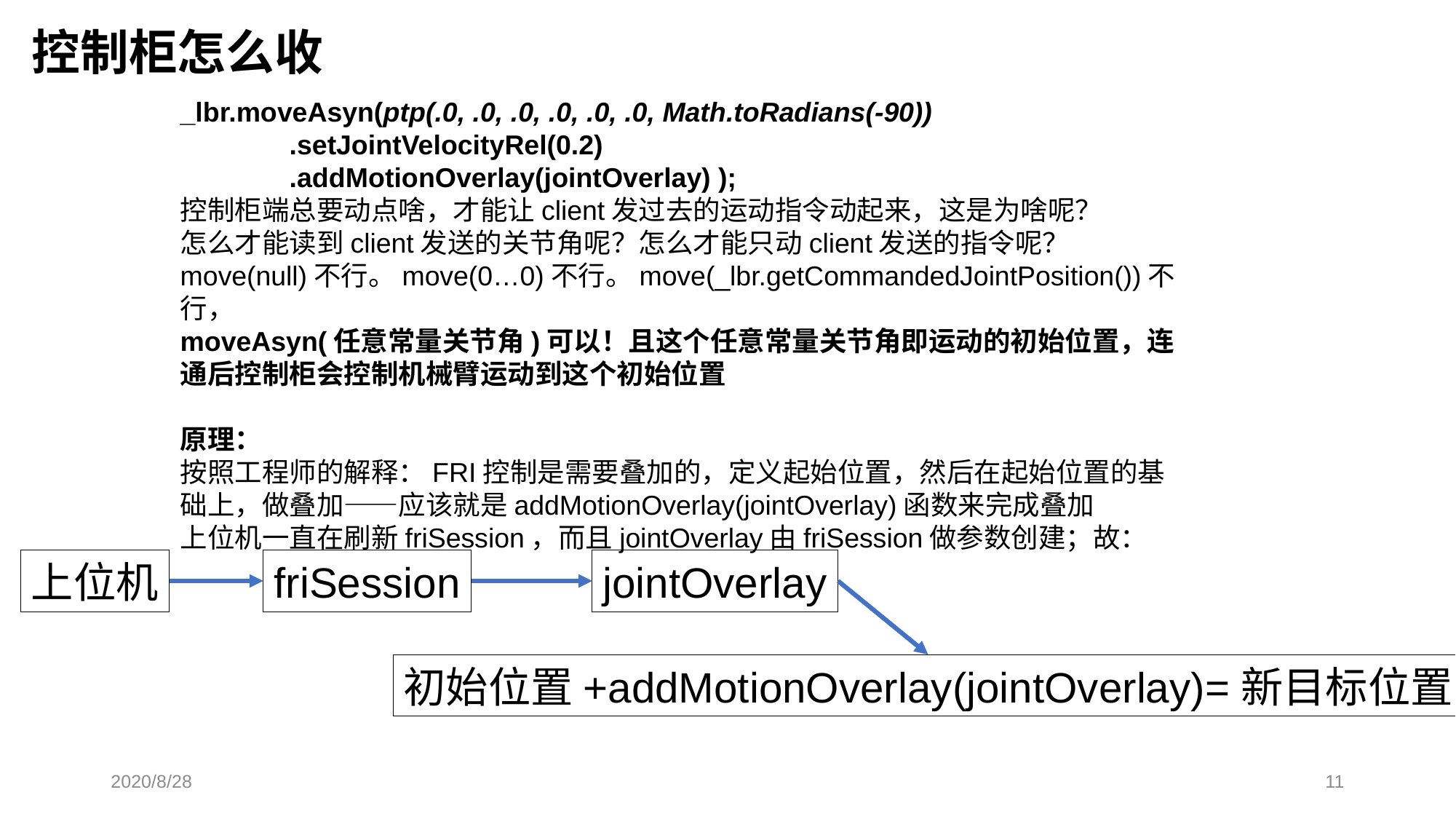

控制柜怎么收
_lbr.moveAsyn(ptp(.0, .0, .0, .0, .0, .0, Math.toRadians(-90))
	.setJointVelocityRel(0.2)
	.addMotionOverlay(jointOverlay) );
控制柜端总要动点啥，才能让client发过去的运动指令动起来，这是为啥呢？
怎么才能读到client发送的关节角呢？怎么才能只动client发送的指令呢？
move(null)不行。move(0…0)不行。move(_lbr.getCommandedJointPosition())不行，
moveAsyn(任意常量关节角)可以！且这个任意常量关节角即运动的初始位置，连通后控制柜会控制机械臂运动到这个初始位置

原理：
按照工程师的解释：FRI控制是需要叠加的，定义起始位置，然后在起始位置的基础上，做叠加——应该就是addMotionOverlay(jointOverlay)函数来完成叠加
上位机一直在刷新friSession，而且jointOverlay由friSession做参数创建；故：
上位机
friSession
jointOverlay
初始位置+addMotionOverlay(jointOverlay)=新目标位置
2020/8/28
11